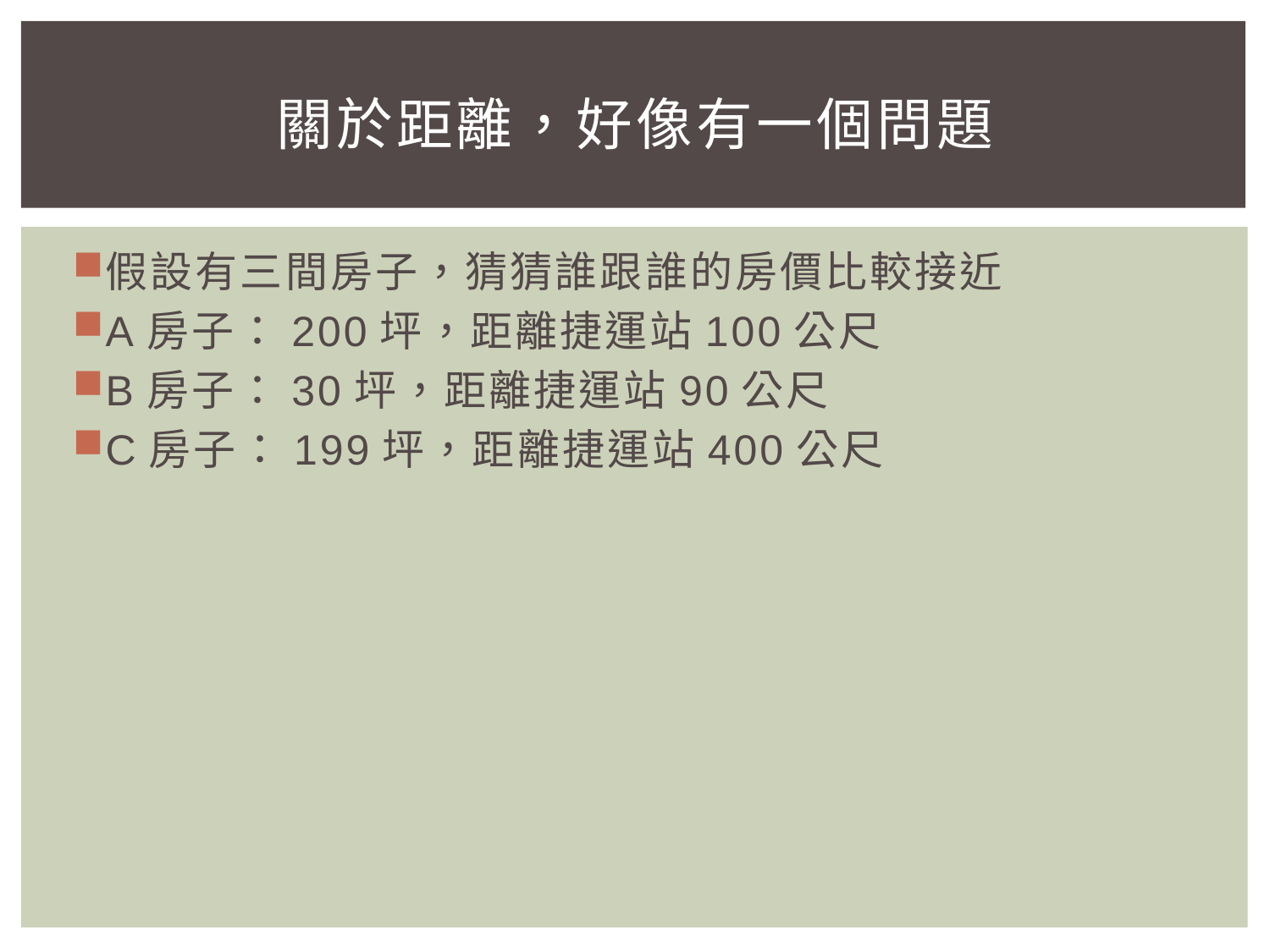

# 關於距離，好像有一個問題
假設有三間房子，猜猜誰跟誰的房價比較接近
A房子：200坪，距離捷運站100公尺
B房子：30坪，距離捷運站90公尺
C房子：199坪，距離捷運站400公尺